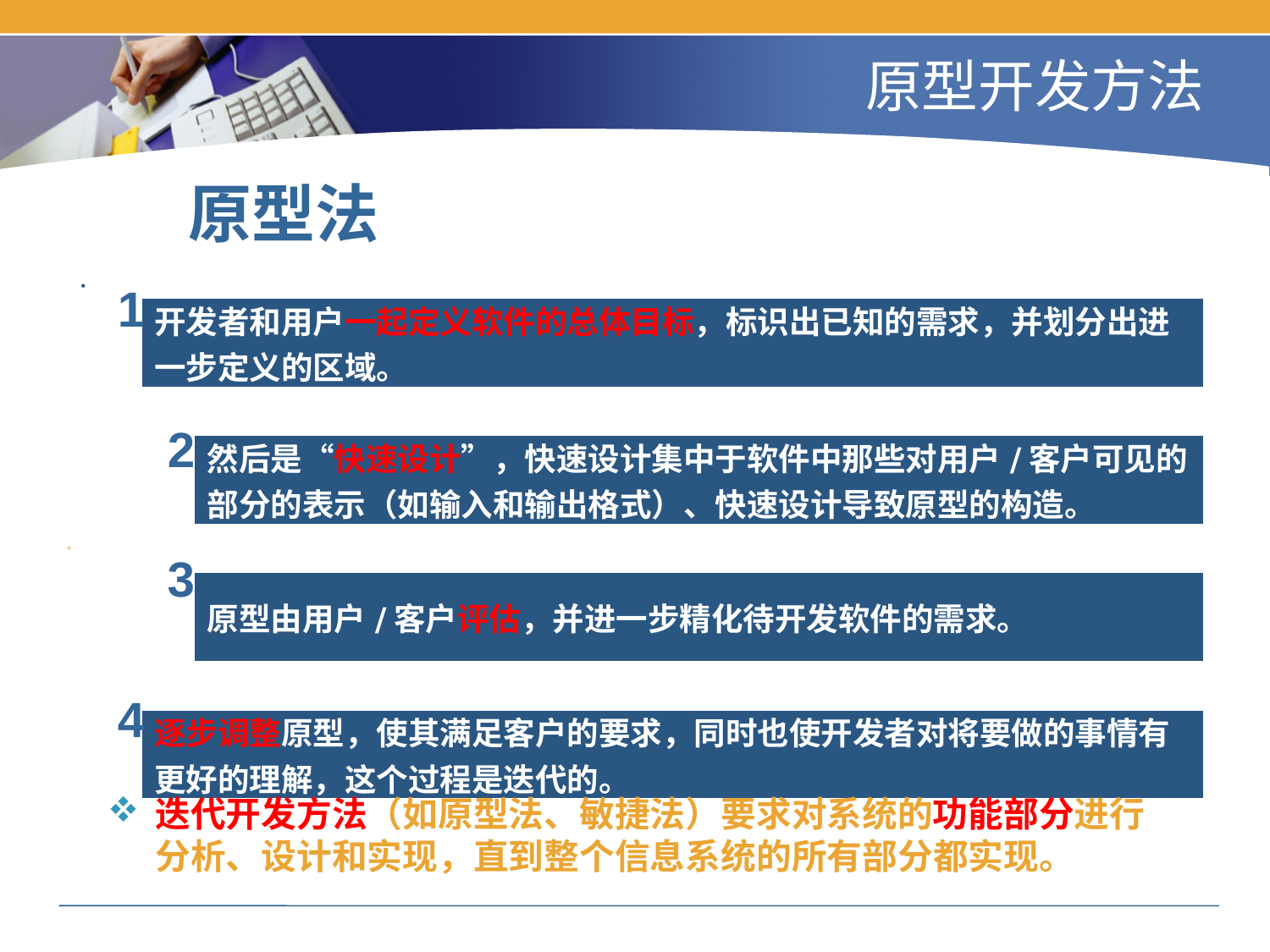

# 原型开发方法
原型法
开发者和用户一起定义软件的总体目标，标识出已知的需求，并划分出进一步定义的区域。
然后是“快速设计”，快速设计集中于软件中那些对用户/客户可见的部分的表示（如输入和输出格式）、快速设计导致原型的构造。
原型由用户/客户评估，并进一步精化待开发软件的需求。
逐步调整原型，使其满足客户的要求，同时也使开发者对将要做的事情有更好的理解，这个过程是迭代的。
1
2
3
4
迭代开发方法（如原型法、敏捷法）要求对系统的功能部分进行分析、设计和实现，直到整个信息系统的所有部分都实现。